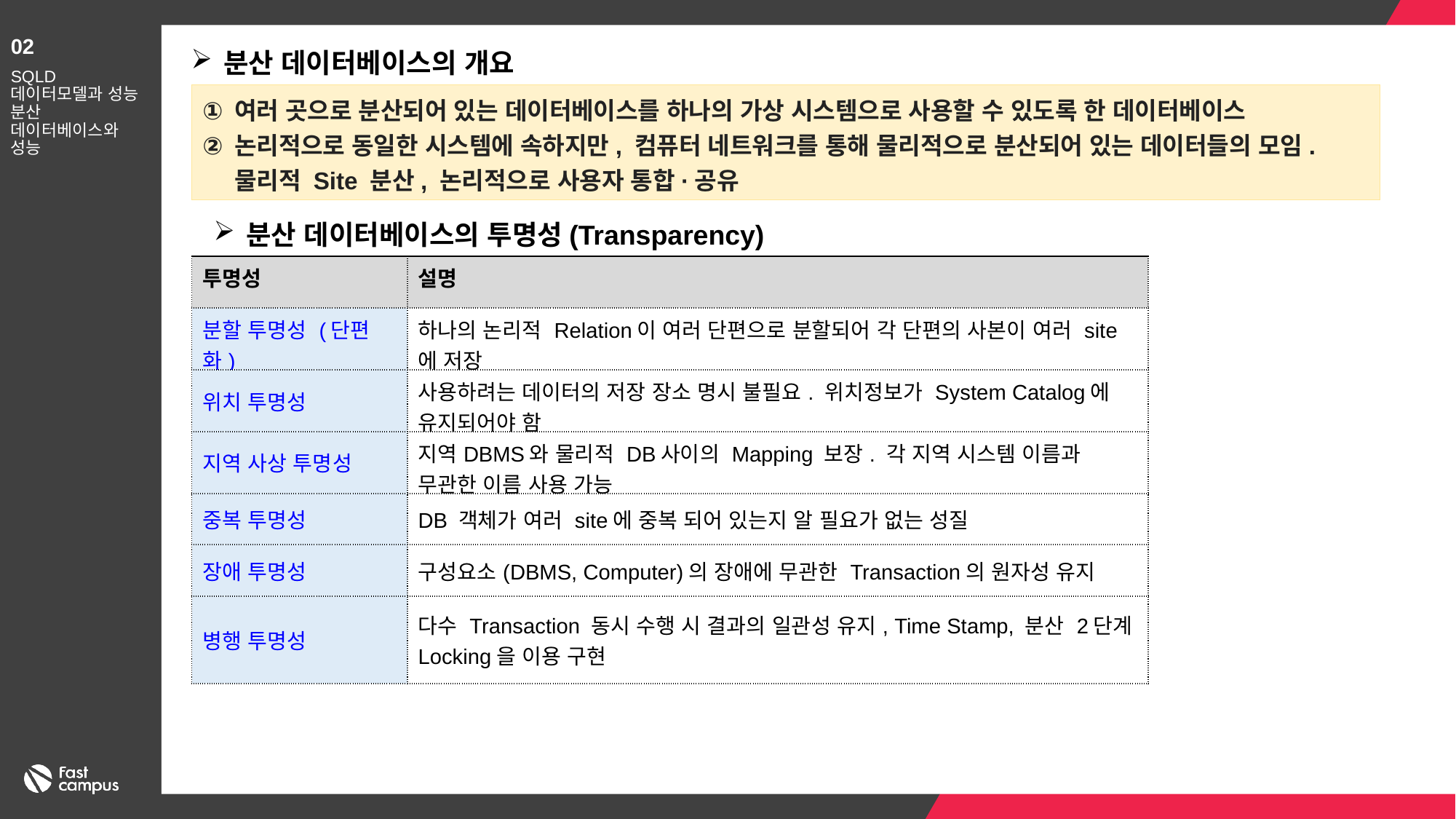

02
분산 데이터베이스의 개요
SQLD
데이터모델과 성능
분산 데이터베이스와 성능

여러 곳으로 분산되어 있는 데이터베이스를 하나의 가상 시스템으로 사용할 수 있도록 한 데이터베이스
논리적으로 동일한 시스템에 속하지만, 컴퓨터 네트워크를 통해 물리적으로 분산되어 있는 데이터들의 모임. 물리적 Site 분산, 논리적으로 사용자 통합·공유
분산 데이터베이스의 투명성(Transparency)
| 투명성 | 설명 |
| --- | --- |
| 분할 투명성 (단편화) | 하나의 논리적 Relation이 여러 단편으로 분할되어 각 단편의 사본이 여러 site에 저장 |
| 위치 투명성 | 사용하려는 데이터의 저장 장소 명시 불필요. 위치정보가 System Catalog에 유지되어야 함 |
| 지역 사상 투명성 | 지역DBMS와 물리적 DB사이의 Mapping 보장. 각 지역 시스템 이름과 무관한 이름 사용 가능 |
| 중복 투명성 | DB 객체가 여러 site에 중복 되어 있는지 알 필요가 없는 성질 |
| 장애 투명성 | 구성요소(DBMS, Computer)의 장애에 무관한 Transaction의 원자성 유지 |
| 병행 투명성 | 다수 Transaction 동시 수행 시 결과의 일관성 유지, Time Stamp, 분산 2단계 Locking을 이용 구현 |